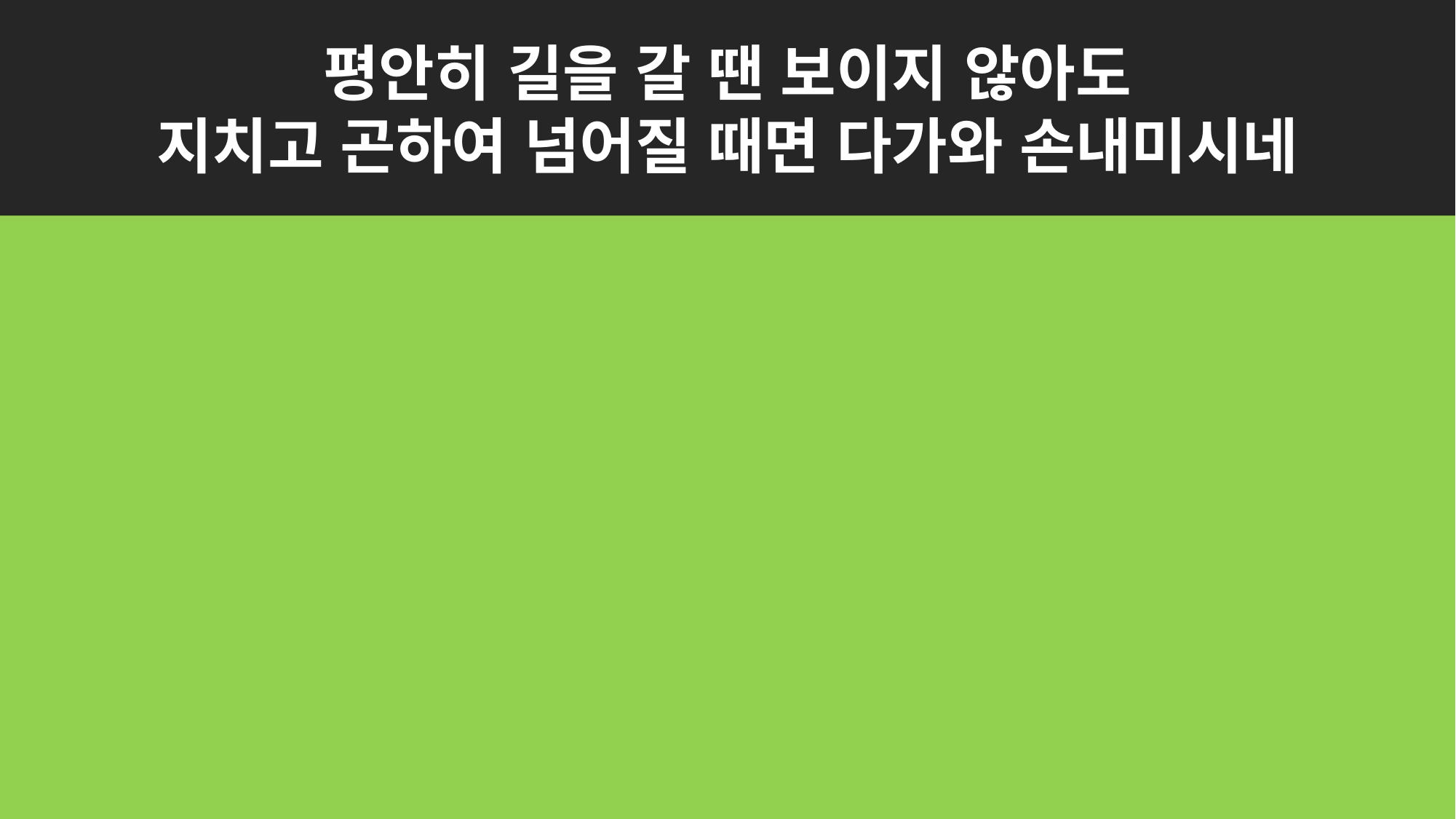

평안히 길을 갈 땐 보이지 않아도
지치고 곤하여 넘어질 때면 다가와 손내미시네